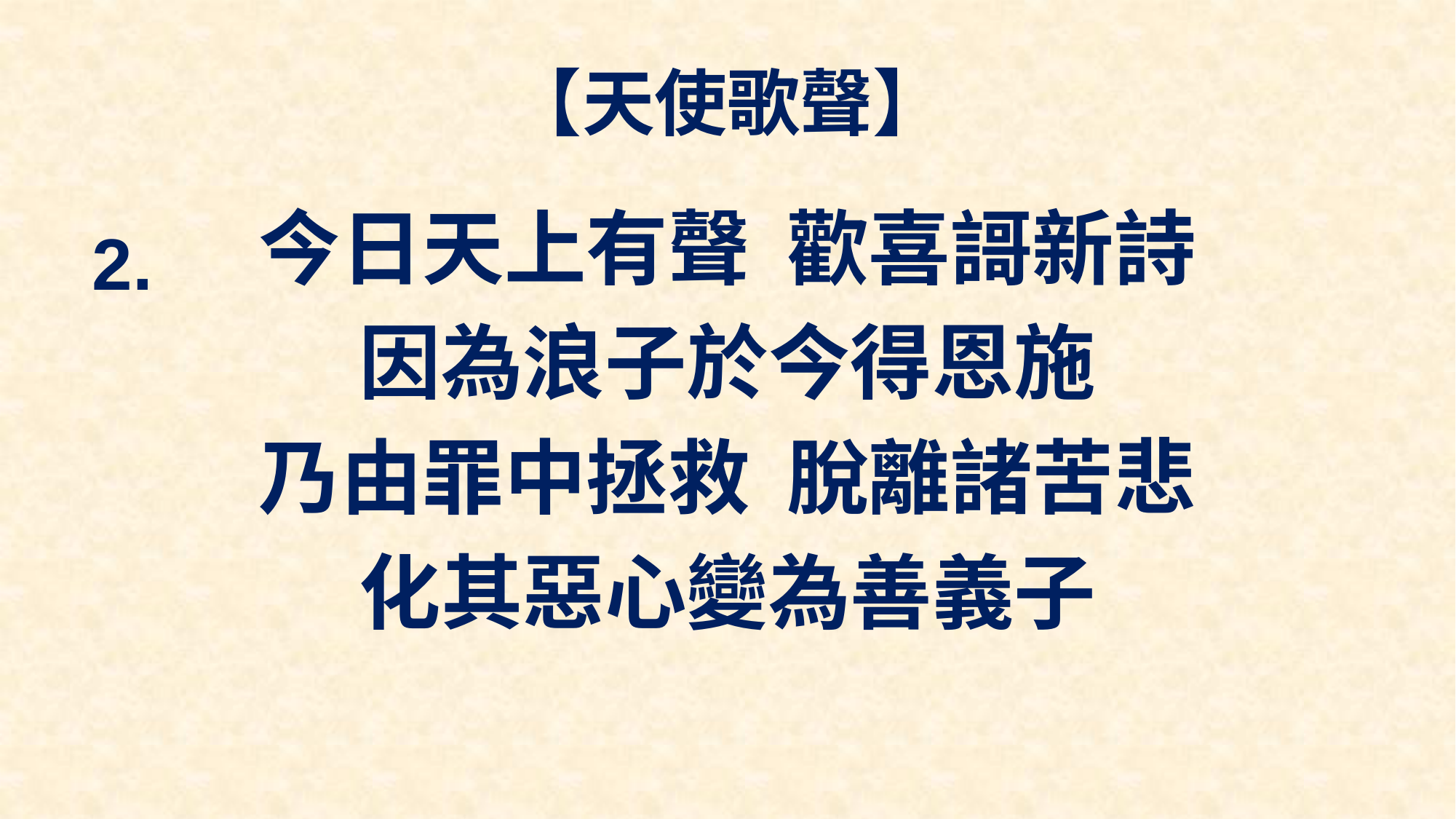

# 【天使歌聲】
今日天上有聲  歡喜謌新詩
因為浪子於今得恩施
乃由罪中拯救  脫離諸苦悲
化其惡心變為善義子
2.